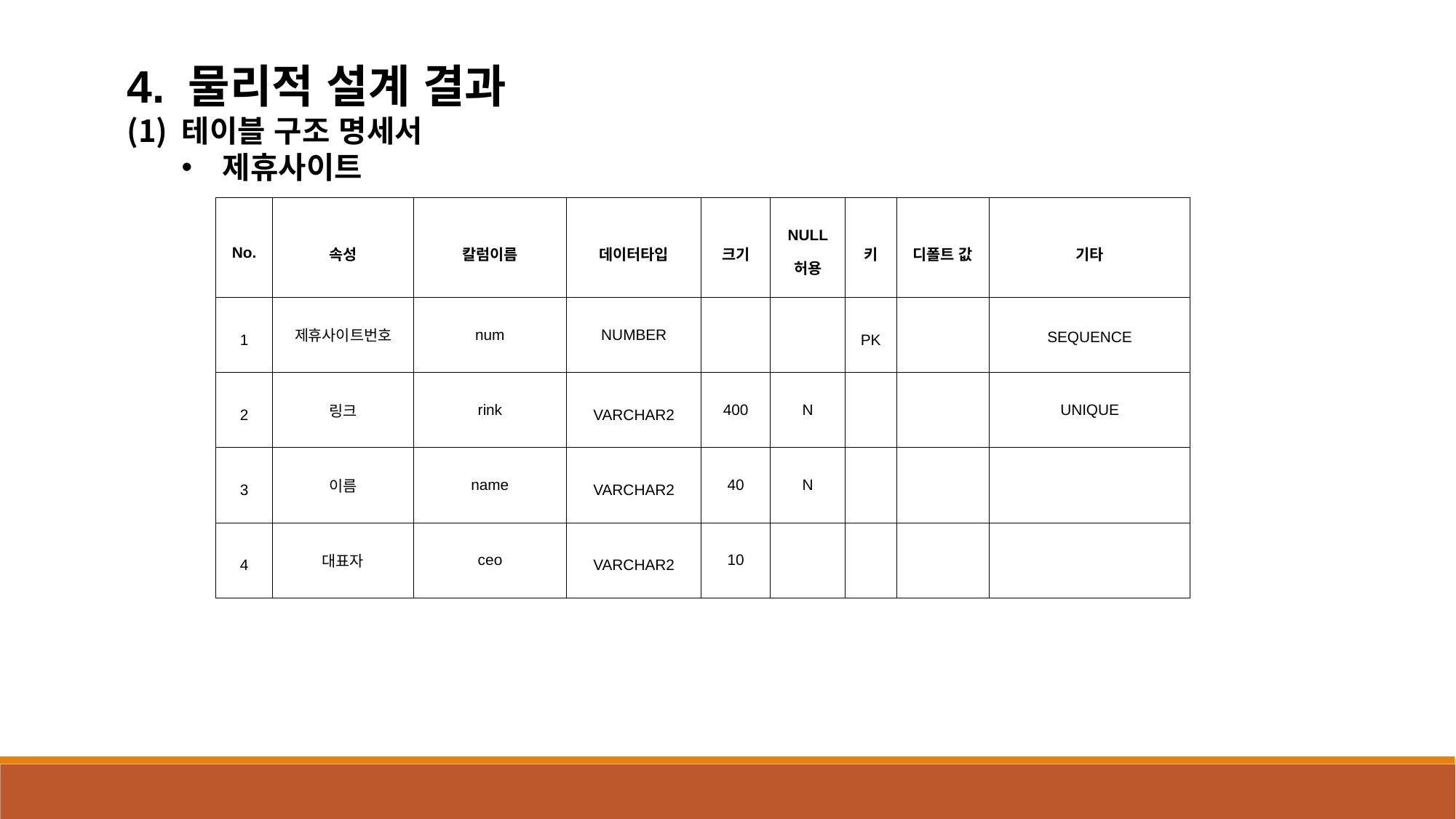

4. 물리적 설계 결과
테이블 구조 명세서
제휴사이트
| No. | 속성 | 칼럼이름 | 데이터타입 | 크기 | NULL 허용 | 키 | 디폴트 값 | 기타 |
| --- | --- | --- | --- | --- | --- | --- | --- | --- |
| 1 | 제휴사이트번호 | num | NUMBER |  |  | PK |  | SEQUENCE |
| 2 | 링크 | rink | VARCHAR2 | 400 | N |  |  | UNIQUE |
| 3 | 이름 | name | VARCHAR2 | 40 | N |  |  |  |
| 4 | 대표자 | ceo | VARCHAR2 | 10 |  |  |  |  |